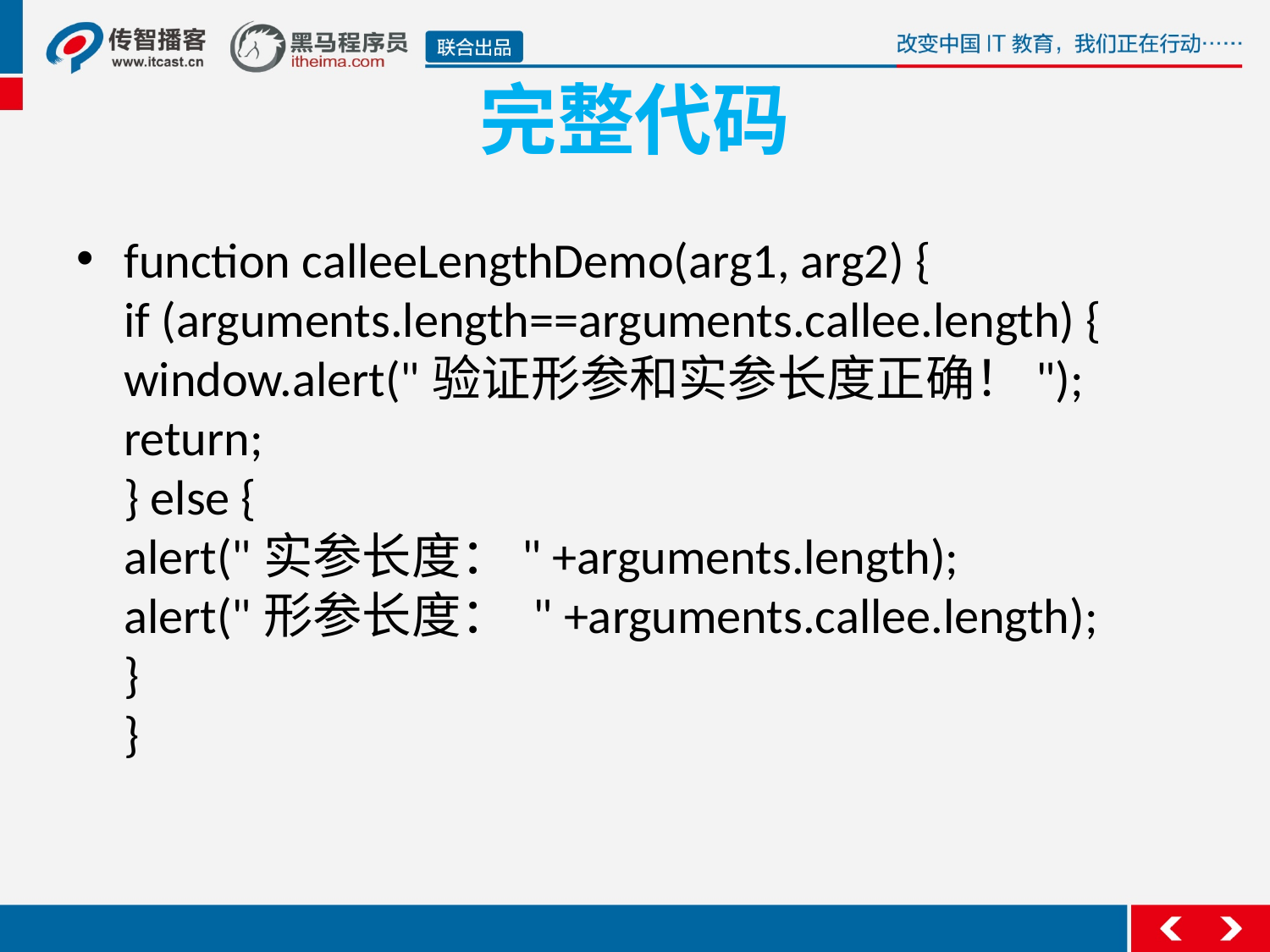

# 完整代码
function calleeLengthDemo(arg1, arg2) {
if (arguments.length==arguments.callee.length) {
window.alert("验证形参和实参长度正确！");
return;
} else {
alert("实参长度：" +arguments.length);
alert("形参长度： " +arguments.callee.length);
}
}